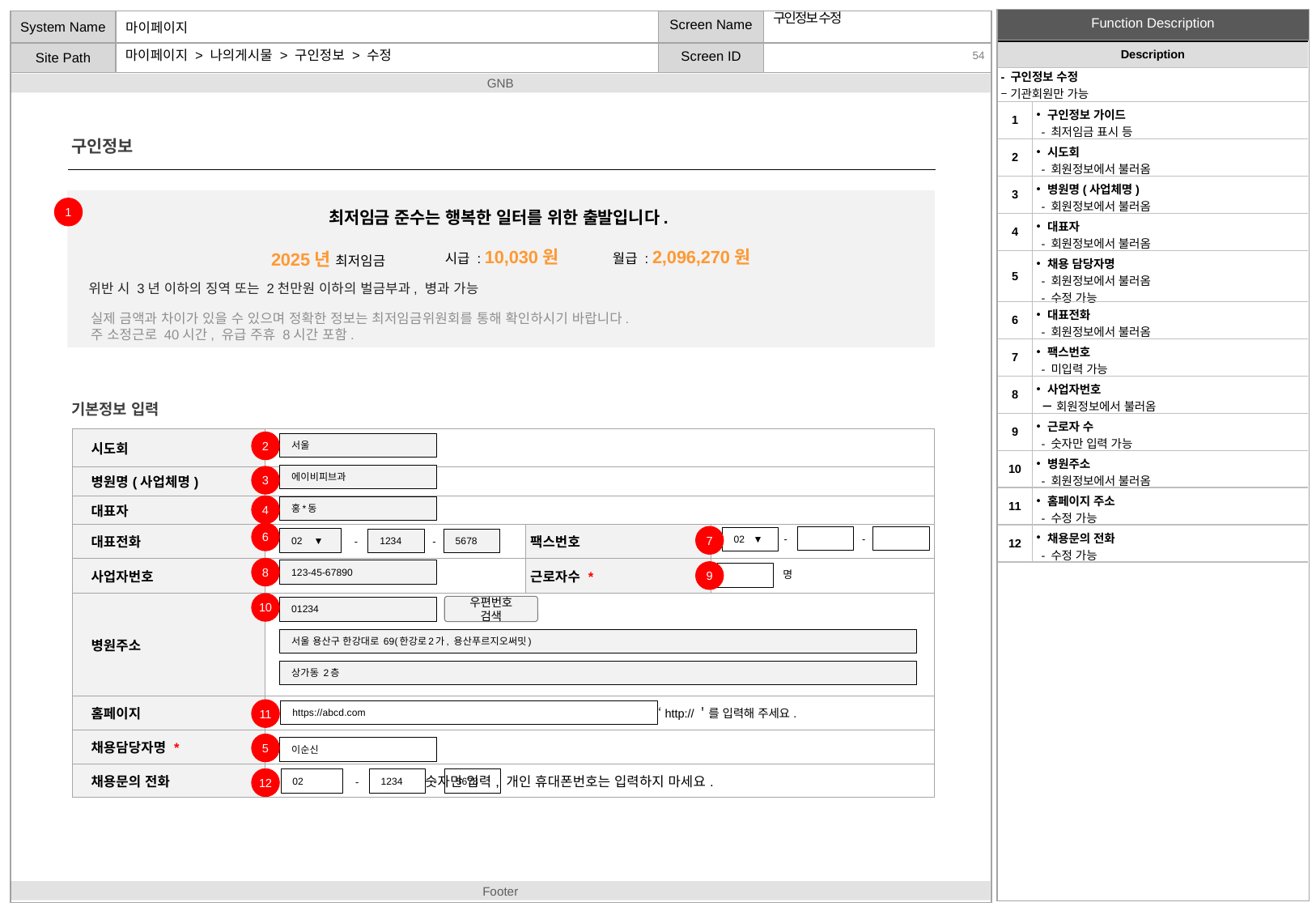

구인정보 수정
| Description |  |
| --- | --- |
| - 구인정보 수정 – 기관회원만 가능 |  |
| 1 | 구인정보 가이드 - 최저임금 표시 등 |
| 2 | 시도회 - 회원정보에서 불러옴 |
| 3 | 병원명(사업체명) - 회원정보에서 불러옴 |
| 4 | 대표자 - 회원정보에서 불러옴 |
| 5 | 채용 담당자명 - 회원정보에서 불러옴 - 수정 가능 |
| 6 | 대표전화 - 회원정보에서 불러옴 |
| 7 | 팩스번호 - 미입력 가능 |
| 8 | 사업자번호 － 회원정보에서 불러옴 |
| 9 | 근로자 수 - 숫자만 입력 가능 |
| 10 | 병원주소 - 회원정보에서 불러옴 |
| 11 | 홈페이지 주소 - 수정 가능 |
| 12 | 채용문의 전화 - 수정 가능 |

# 마이페이지 > 나의게시물 > 구인정보 > 수정
구인정보

1
최저임금 준수는 행복한 일터를 위한 출발입니다.
시급 : 10,030원
월급 : 2,096,270원
2025년 최저임금
위반 시 3년 이하의 징역 또는 2천만원 이하의 벌금부과, 병과 가능
실제 금액과 차이가 있을 수 있으며 정확한 정보는 최저임금위원회를 통해 확인하시기 바랍니다.
주 소정근로 40시간, 유급 주휴 8시간 포함.
기본정보 입력
| 시도회 |  |  |  |
| --- | --- | --- | --- |
| 병원명(사업체명) |  |  |  |
| 대표자 |  |  |  |
| 대표전화 |  | 팩스번호 |  |
| 사업자번호 |  | 근로자수 \* |  |
| 병원주소 |  |  |  |
| 홈페이지 | ‘https://’ 또는 ‘http://＇를 입력해 주세요. |  |  |
| 채용담당자명 \* |  |  |  |
| 채용문의 전화 | 숫자만 입력, 개인 휴대폰번호는 입력하지 마세요. |  |  |
2
서울
에이비피브과
3
4
홍*동
6
7
-

-

02   ▼
02    ▼
-
5678
-
1234
8
123-45-67890
9
명

10
우편번호 검색
01234
서울 용산구 한강대로 69(한강로2가, 용산푸르지오써밋)
상가동 2층
11
https://abcd.com
5
이순신
12
02
1234
5678
-
-